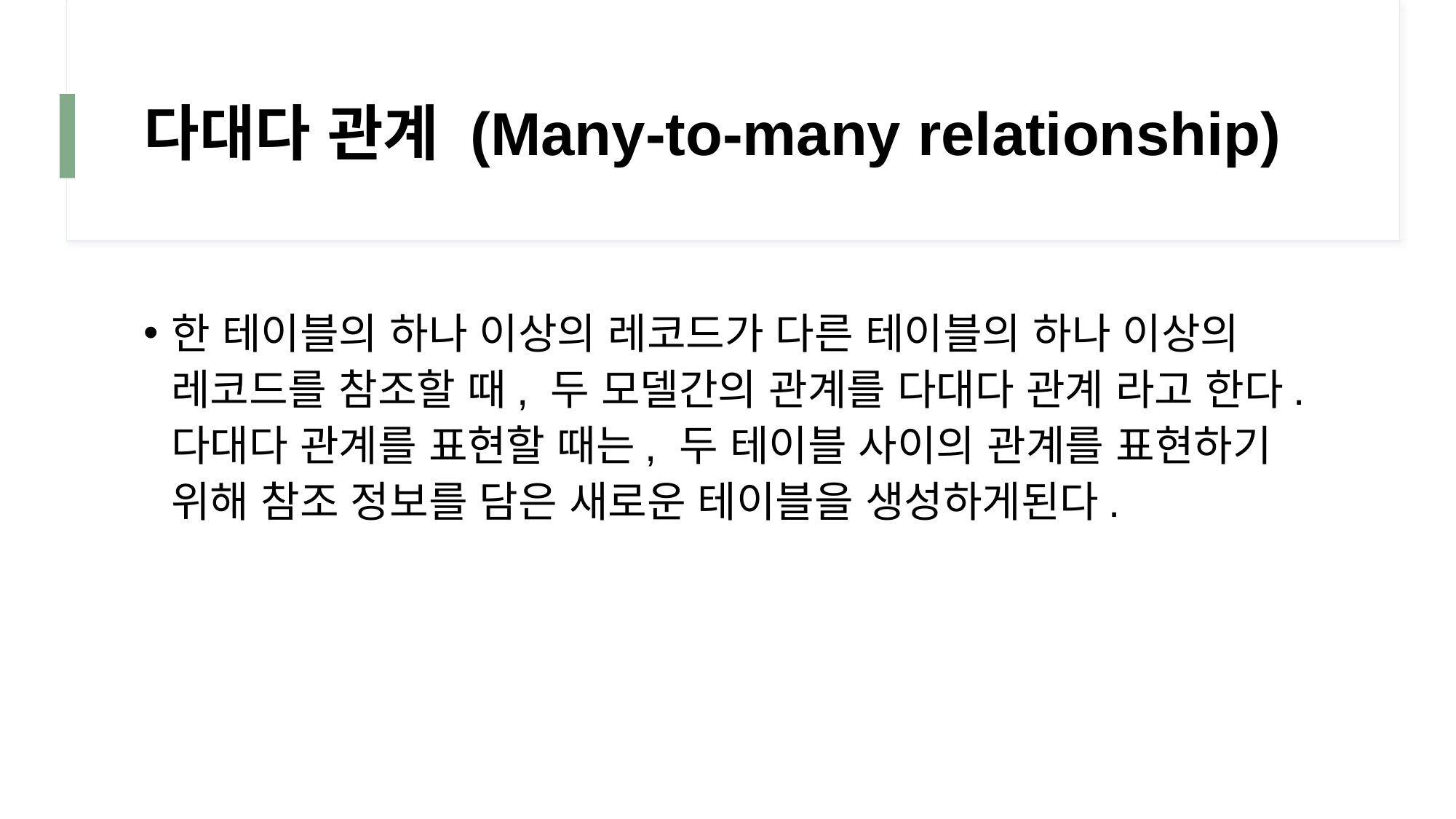

# 다대다 관계 (Many-to-many relationship)
한 테이블의 하나 이상의 레코드가 다른 테이블의 하나 이상의 레코드를 참조할 때, 두 모델간의 관계를 다대다 관계 라고 한다.
다대다 관계를 표현할 때는, 두 테이블 사이의 관계를 표현하기 위해 참조 정보를 담은 새로운 테이블을 생성하게된다.